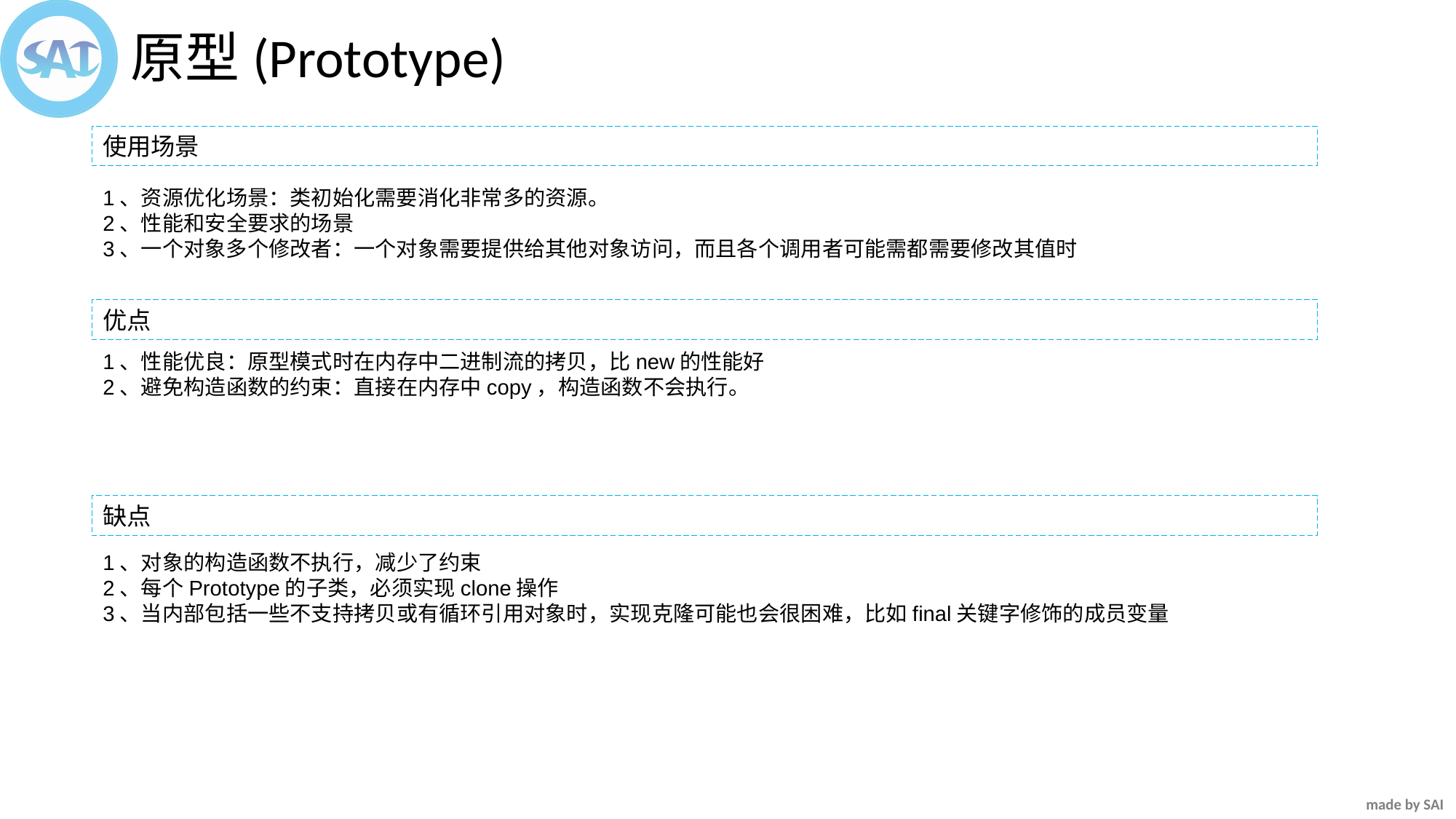

原型(Prototype)
使用场景
1、资源优化场景：类初始化需要消化非常多的资源。
2、性能和安全要求的场景
3、一个对象多个修改者：一个对象需要提供给其他对象访问，而且各个调用者可能需都需要修改其值时
优点
1、性能优良：原型模式时在内存中二进制流的拷贝，比new的性能好
2、避免构造函数的约束：直接在内存中copy，构造函数不会执行。
缺点
1、对象的构造函数不执行，减少了约束
2、每个Prototype的子类，必须实现clone操作
3、当内部包括一些不支持拷贝或有循环引用对象时，实现克隆可能也会很困难，比如final关键字修饰的成员变量